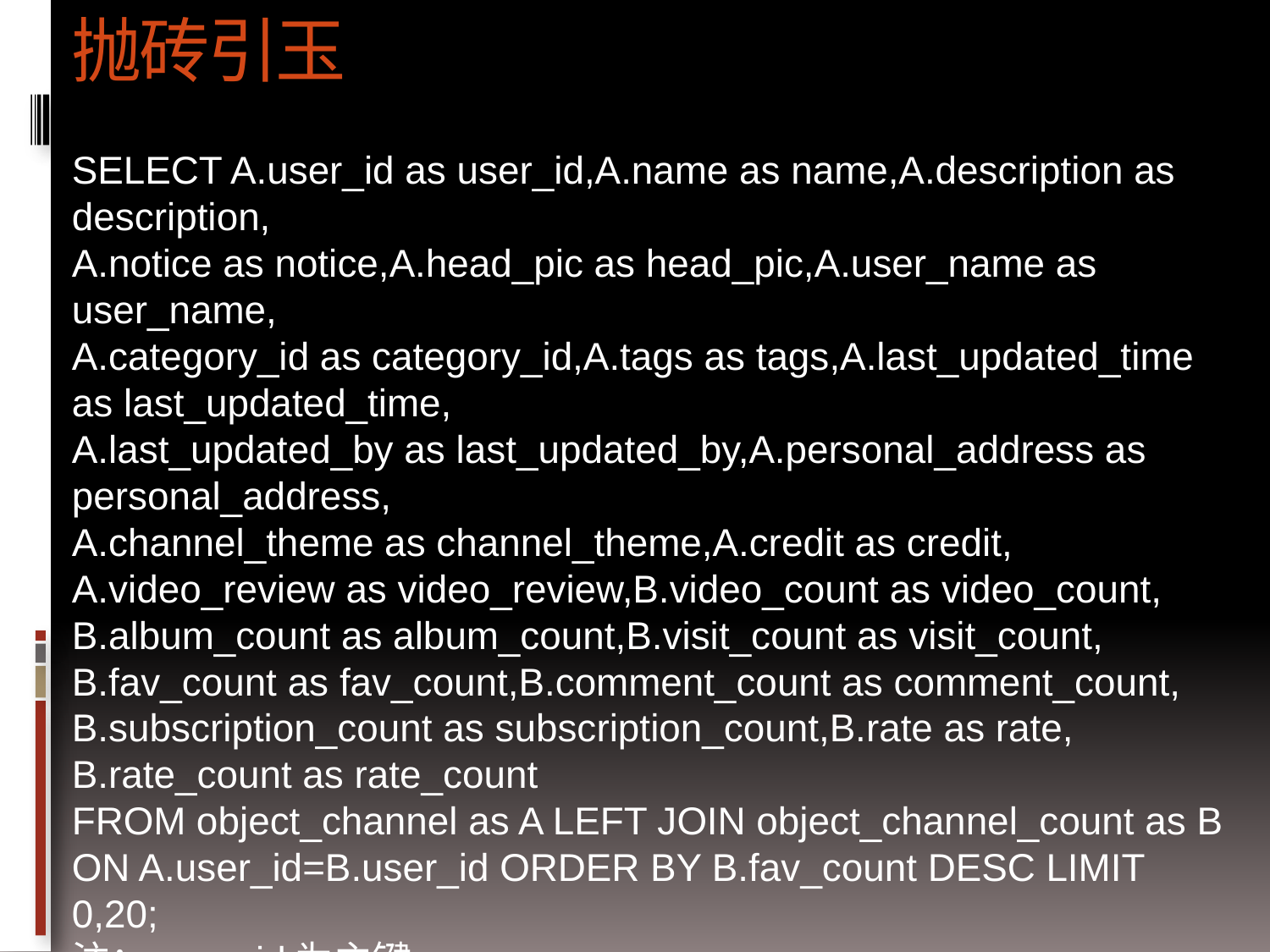

# 抛砖引玉
SELECT A.user_id as user_id,A.name as name,A.description as description,
A.notice as notice,A.head_pic as head_pic,A.user_name as user_name,
A.category_id as category_id,A.tags as tags,A.last_updated_time as last_updated_time,
A.last_updated_by as last_updated_by,A.personal_address as personal_address,
A.channel_theme as channel_theme,A.credit as credit,
A.video_review as video_review,B.video_count as video_count,
B.album_count as album_count,B.visit_count as visit_count,
B.fav_count as fav_count,B.comment_count as comment_count,
B.subscription_count as subscription_count,B.rate as rate,
B.rate_count as rate_count
FROM object_channel as A LEFT JOIN object_channel_count as B ON A.user_id=B.user_id ORDER BY B.fav_count DESC LIMIT 0,20;
注：user_id为主键